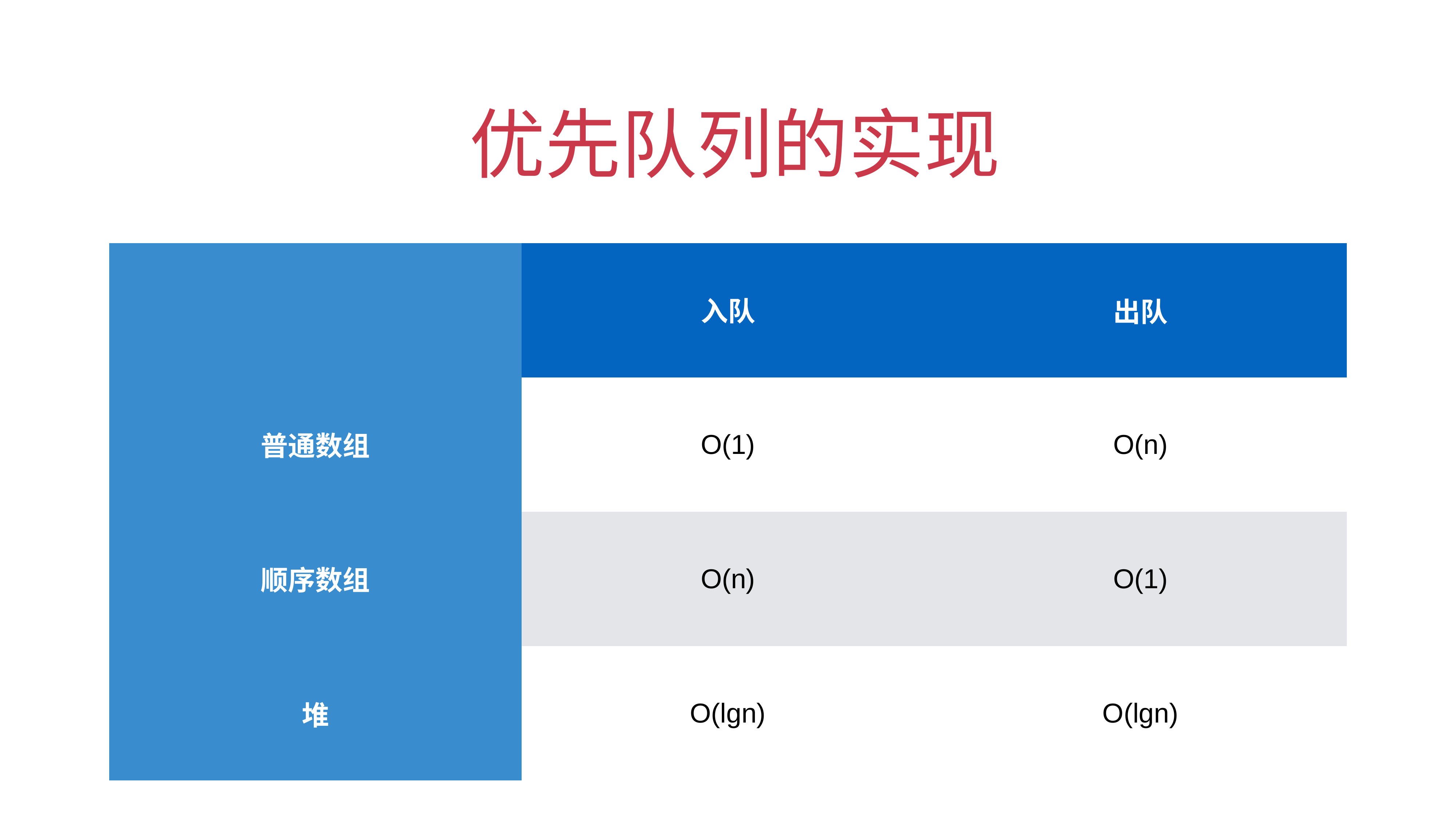

# 优先队列的实现
|  | 入队 | 出队 |
| --- | --- | --- |
| 普通数组 | O(1) | O(n) |
| 顺序数组 | O(n) | O(1) |
| 堆 | O(lgn) | O(lgn) |